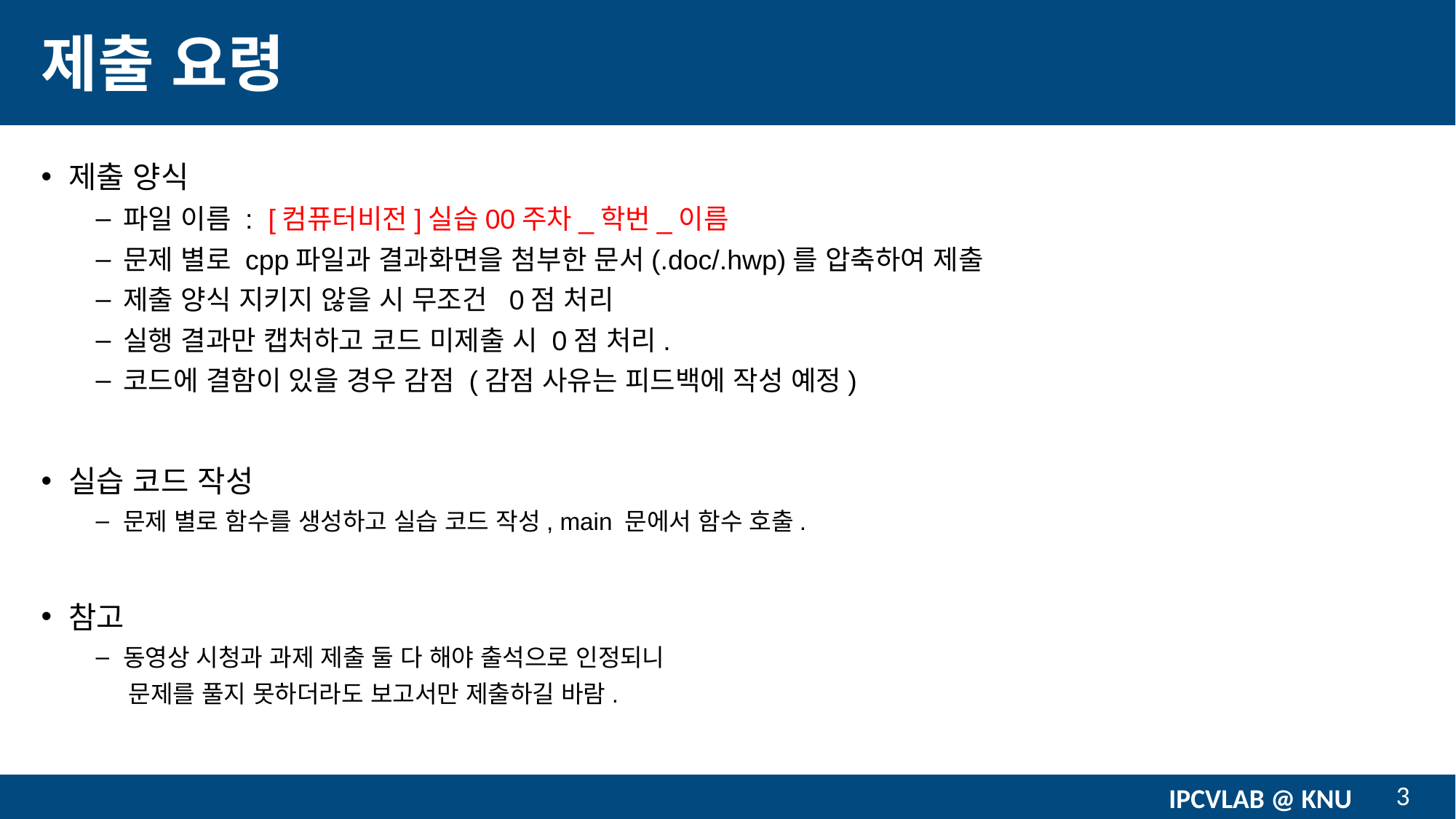

# 제출 요령
제출 양식
파일 이름 :  [컴퓨터비전]실습00주차_학번_이름
문제 별로 cpp파일과 결과화면을 첨부한 문서(.doc/.hwp)를 압축하여 제출
제출 양식 지키지 않을 시 무조건  0점 처리
실행 결과만 캡처하고 코드 미제출 시 0점 처리.
코드에 결함이 있을 경우 감점 (감점 사유는 피드백에 작성 예정)

실습 코드 작성
문제 별로 함수를 생성하고 실습 코드 작성, main 문에서 함수 호출.

참고
동영상 시청과 과제 제출 둘 다 해야 출석으로 인정되니
    문제를 풀지 못하더라도 보고서만 제출하길 바람.
3